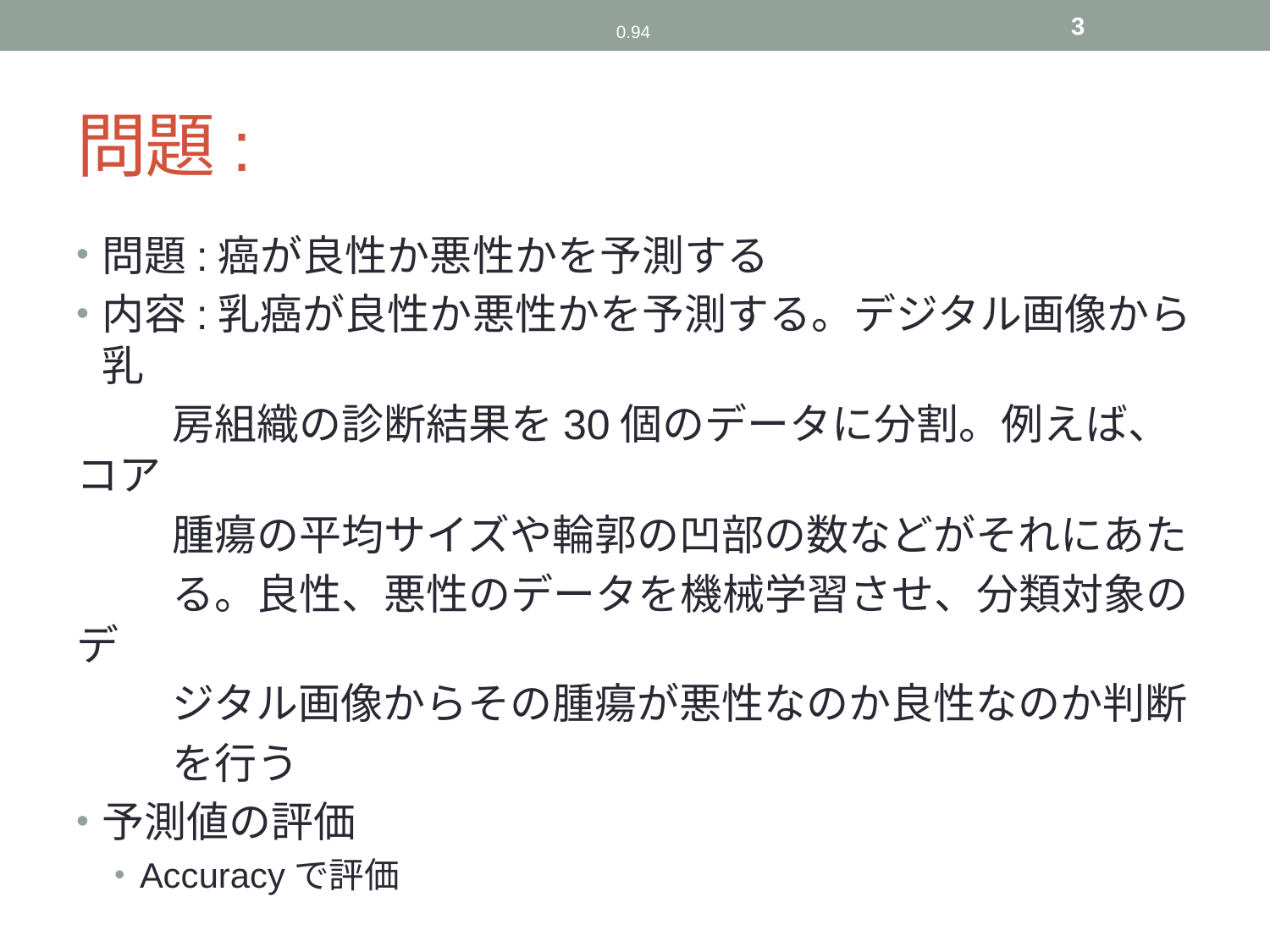

0.94
3
# 問題:
問題:癌が良性か悪性かを予測する
内容:乳癌が良性か悪性かを予測する。デジタル画像から乳
         房組織の診断結果を30個のデータに分割。例えば、コア
         腫瘍の平均サイズや輪郭の凹部の数などがそれにあた
         る。良性、悪性のデータを機械学習させ、分類対象のデ
         ジタル画像からその腫瘍が悪性なのか良性なのか判断
         を行う
予測値の評価
Accuracyで評価